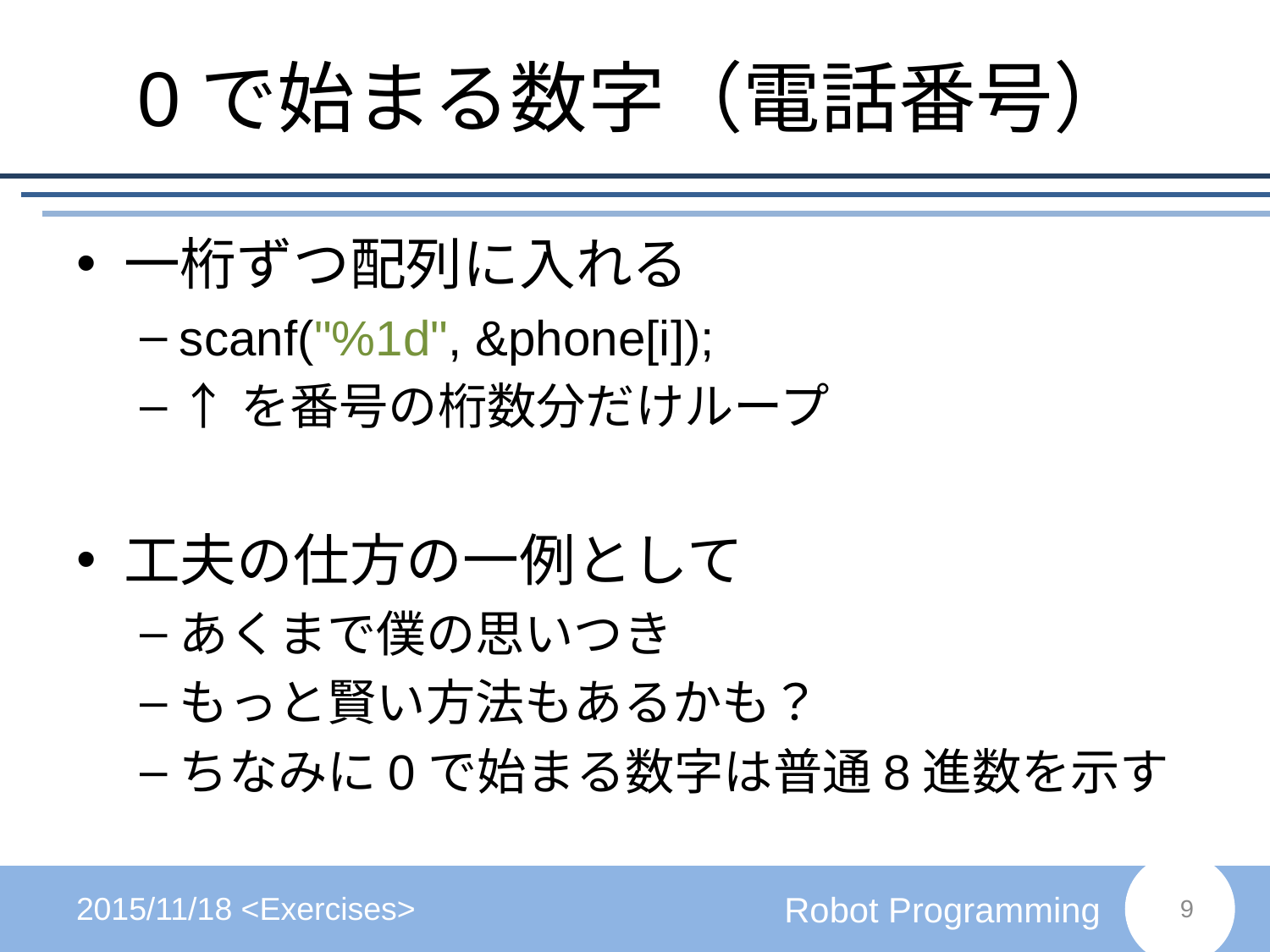

# 0で始まる数字（電話番号）
一桁ずつ配列に入れる
scanf("%1d", &phone[i]);
↑を番号の桁数分だけループ

工夫の仕方の一例として
あくまで僕の思いつき
もっと賢い方法もあるかも？
ちなみに0で始まる数字は普通8進数を示す
2015/11/18 <Exercises>
9